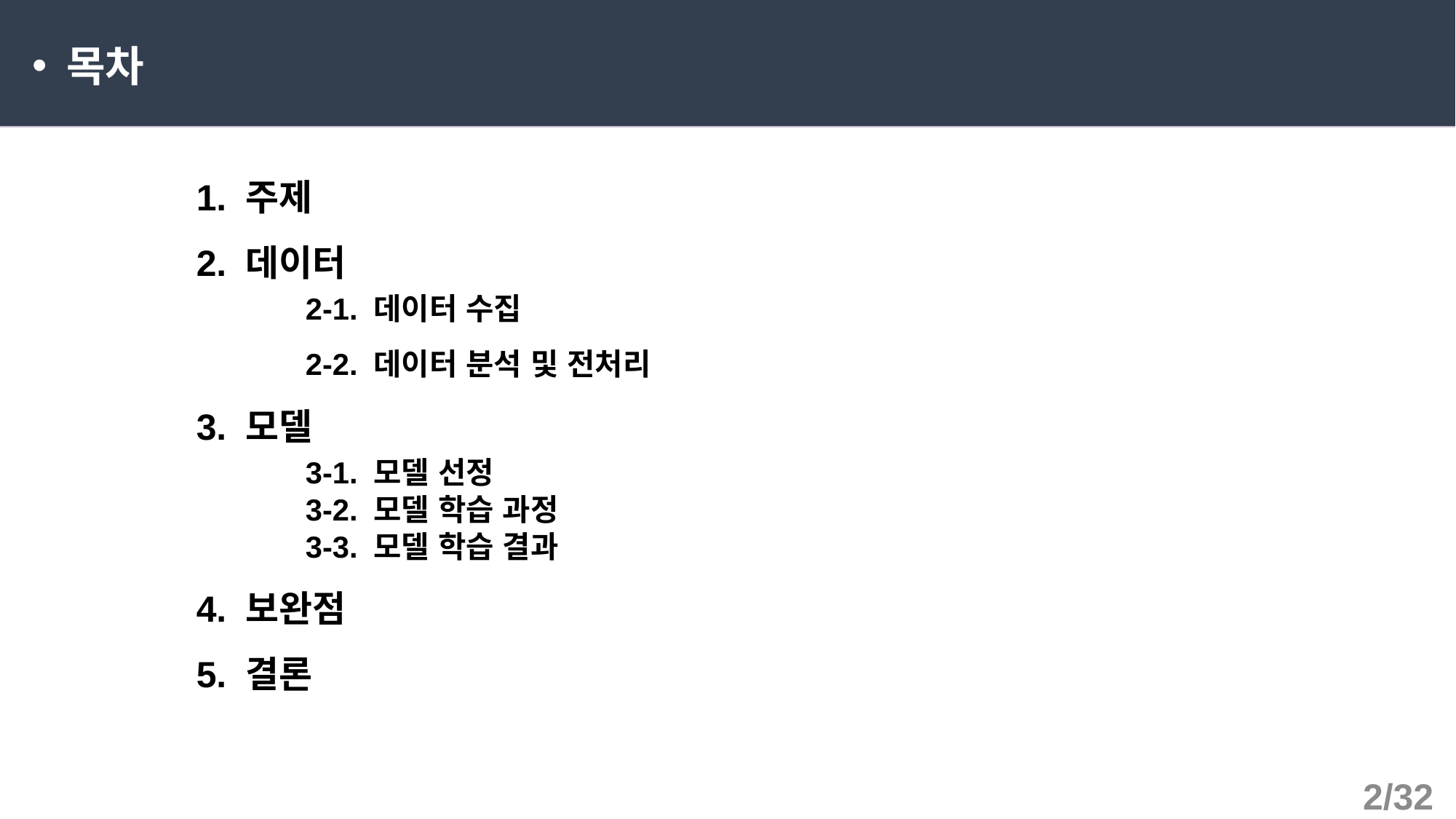

목차
	1. 주제
	2. 데이터
		2-1. 데이터 수집
		2-2. 데이터 분석 및 전처리
	3. 모델
		3-1. 모델 선정
		3-2. 모델 학습 과정
		3-3. 모델 학습 결과
	4. 보완점
	5. 결론

2/32